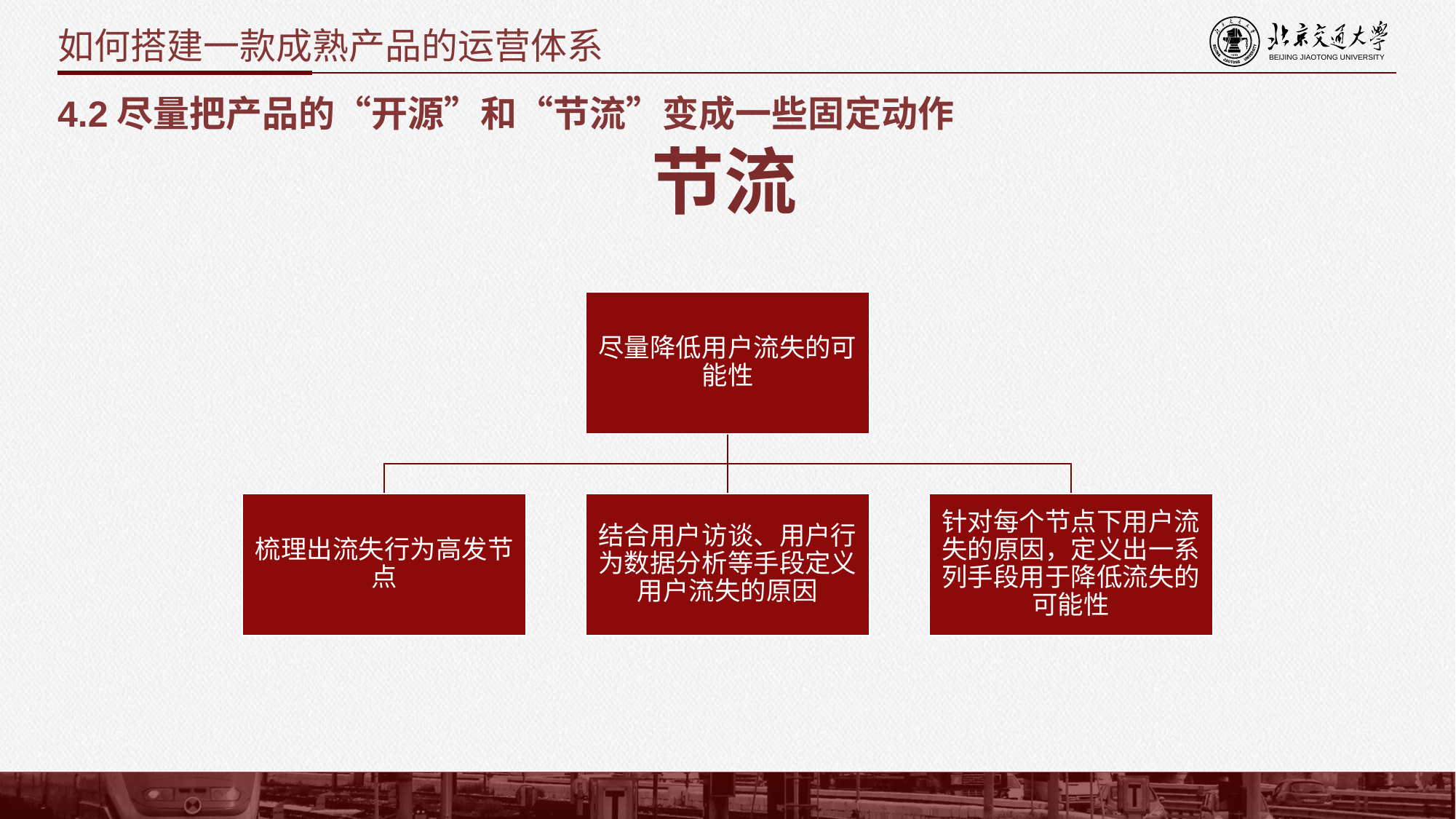

如何搭建一款成熟产品的运营体系
4.2尽量把产品的“开源”和“节流”变成一些固定动作
节流
尽量降低用户流失的可能性
梳理出流失行为高发节点
结合用户访谈、用户行为数据分析等手段定义用户流失的原因
针对每个节点下用户流失的原因，定义出一系列手段用于降低流失的可能性